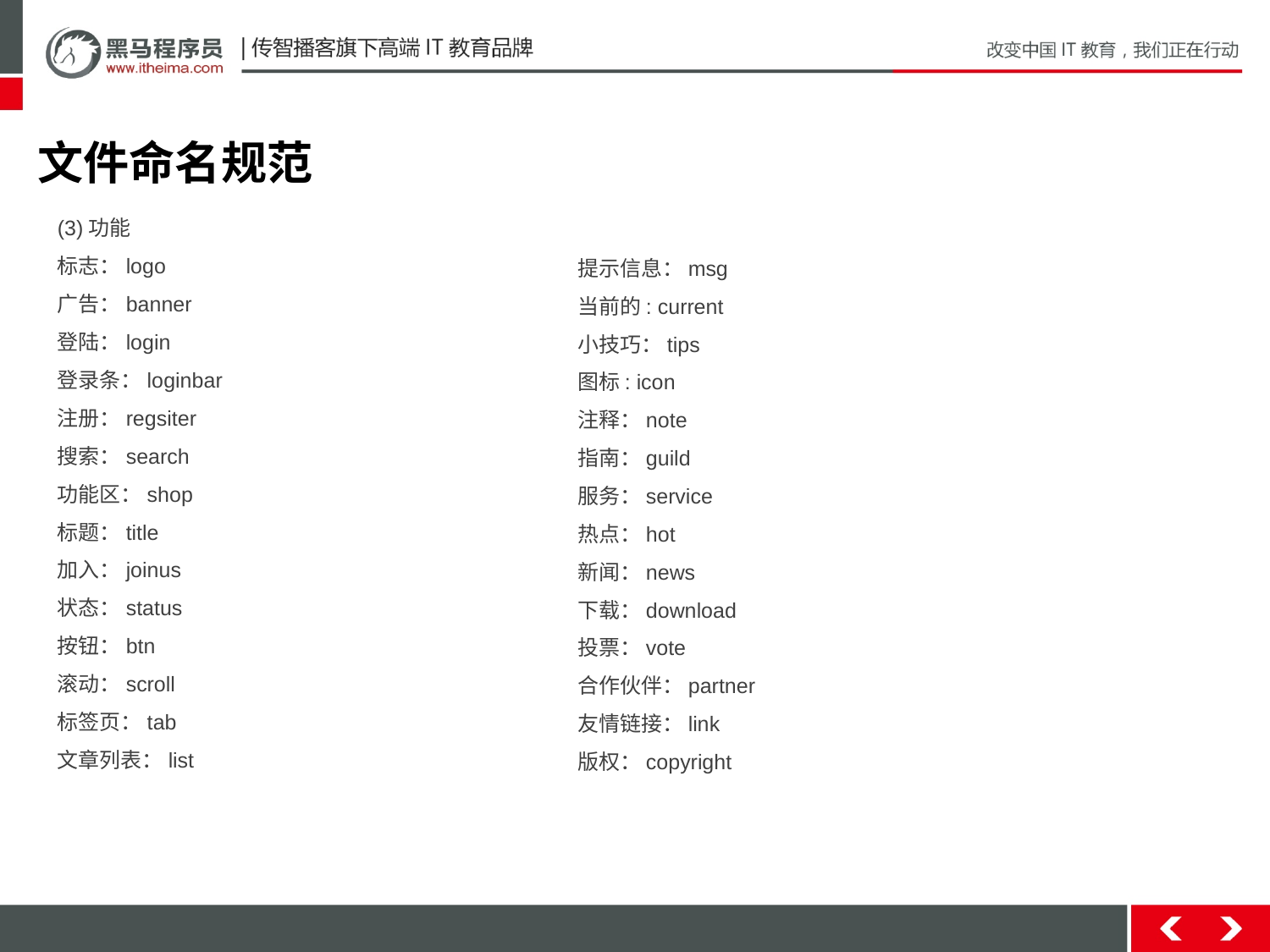

文件命名规范
(3)功能
标志：logo
广告：banner
登陆：login
登录条：loginbar
注册：regsiter
搜索：search
功能区：shop
标题：title
加入：joinus
状态：status
按钮：btn
滚动：scroll
标签页：tab
文章列表：list
提示信息：msg
当前的: current
小技巧：tips
图标: icon
注释：note
指南：guild
服务：service
热点：hot
新闻：news
下载：download
投票：vote
合作伙伴：partner
友情链接：link
版权：copyright